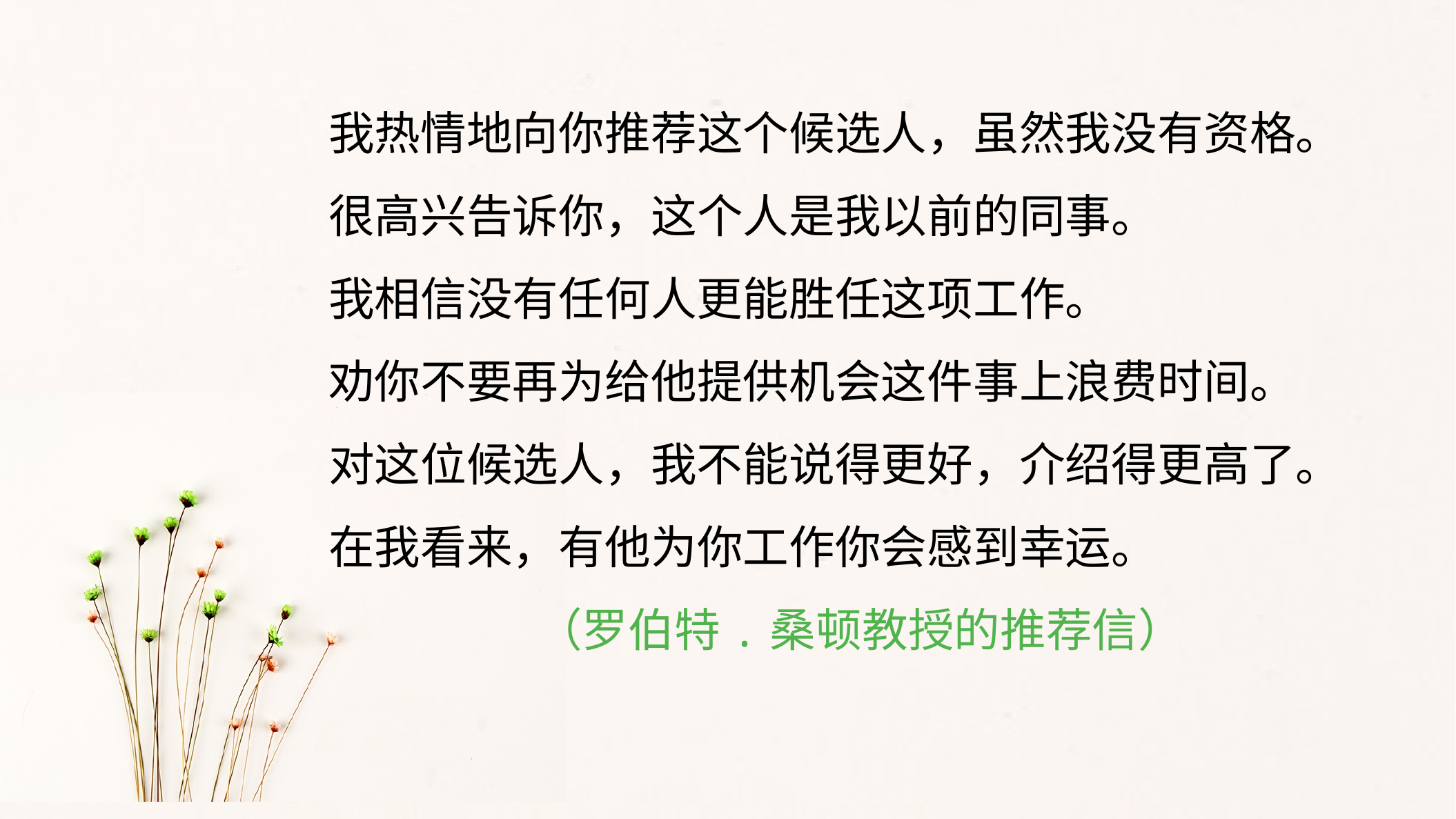

我热情地向你推荐这个候选人，虽然我没有资格。
很高兴告诉你，这个人是我以前的同事。
我相信没有任何人更能胜任这项工作。
劝你不要再为给他提供机会这件事上浪费时间。
对这位候选人，我不能说得更好，介绍得更高了。
在我看来，有他为你工作你会感到幸运。
                   （罗伯特.桑顿教授的推荐信）